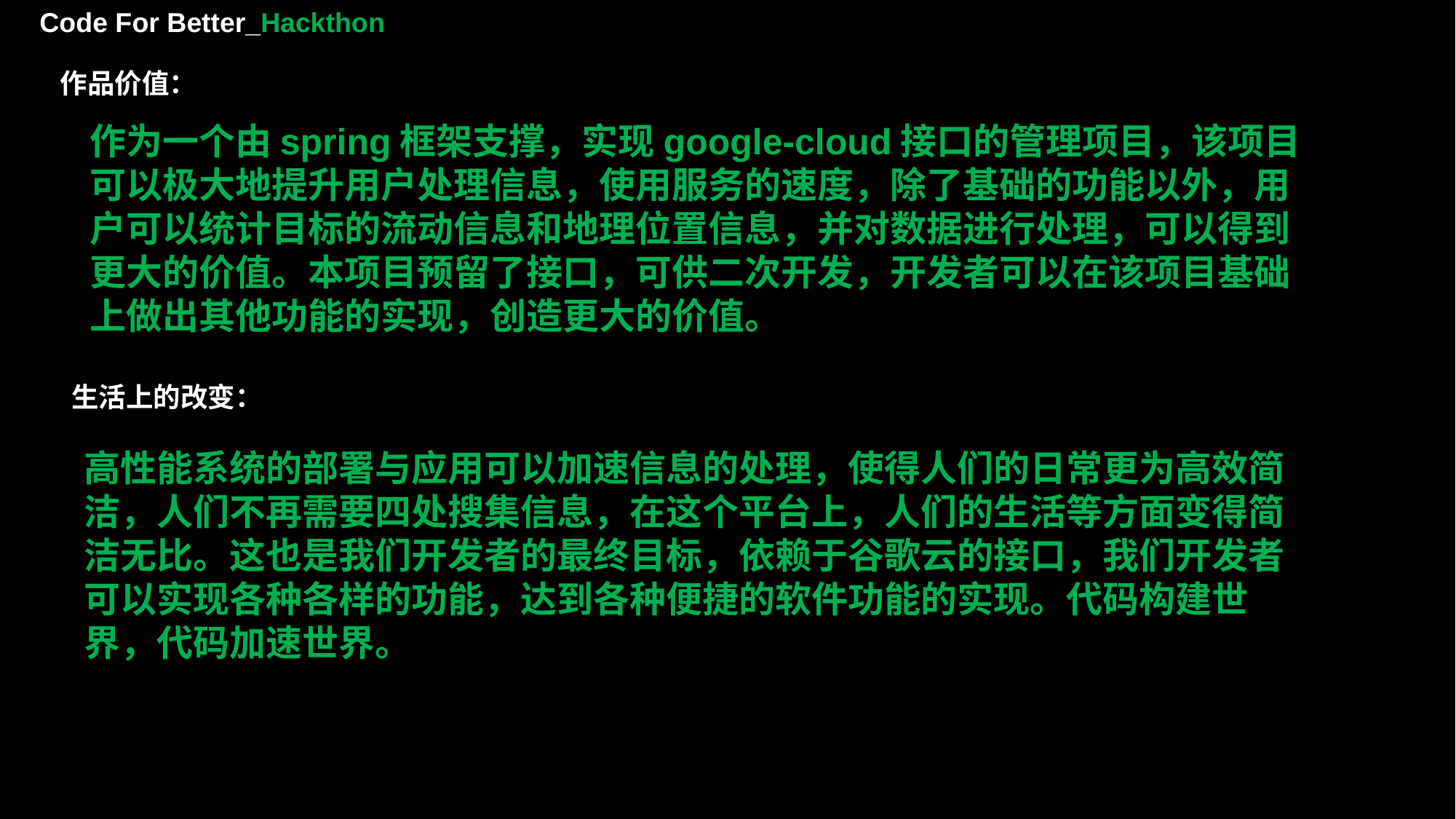

Code For Better_Hackthon
作品价值：

作为一个由spring框架支撑，实现google-cloud接口的管理项目，该项目可以极大地提升用户处理信息，使用服务的速度，除了基础的功能以外，用户可以统计目标的流动信息和地理位置信息，并对数据进行处理，可以得到更大的价值。本项目预留了接口，可供二次开发，开发者可以在该项目基础上做出其他功能的实现，创造更大的价值。
生活上的改变：
高性能系统的部署与应用可以加速信息的处理，使得人们的日常更为高效简洁，人们不再需要四处搜集信息，在这个平台上，人们的生活等方面变得简洁无比。这也是我们开发者的最终目标，依赖于谷歌云的接口，我们开发者可以实现各种各样的功能，达到各种便捷的软件功能的实现。代码构建世界，代码加速世界。